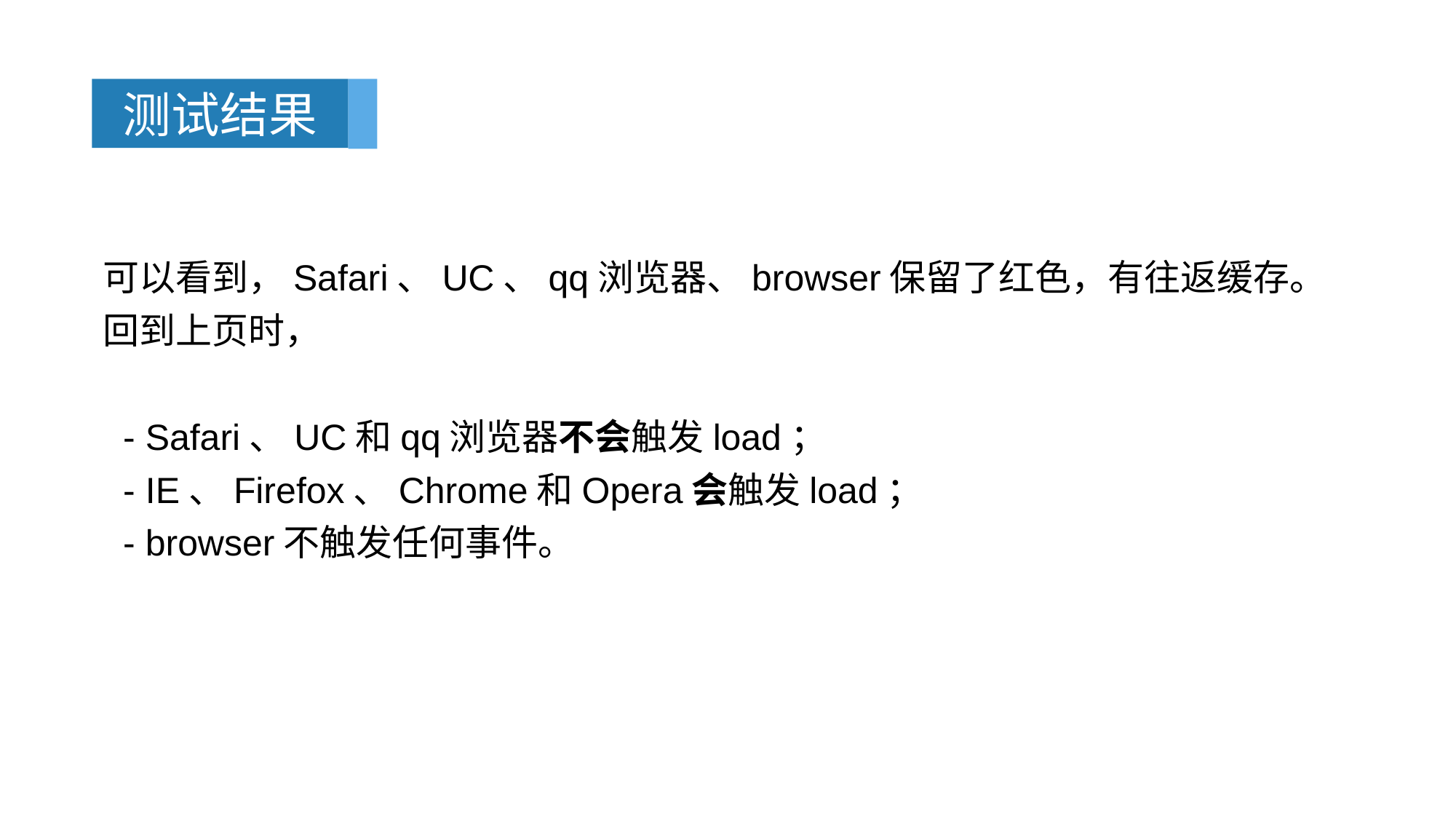

测试结果

可以看到，Safari、UC、qq浏览器、browser保留了红色，有往返缓存。
回到上页时，

  - Safari、UC和qq浏览器不会触发load；
  - IE、Firefox、Chrome和Opera会触发load；
  - browser不触发任何事件。